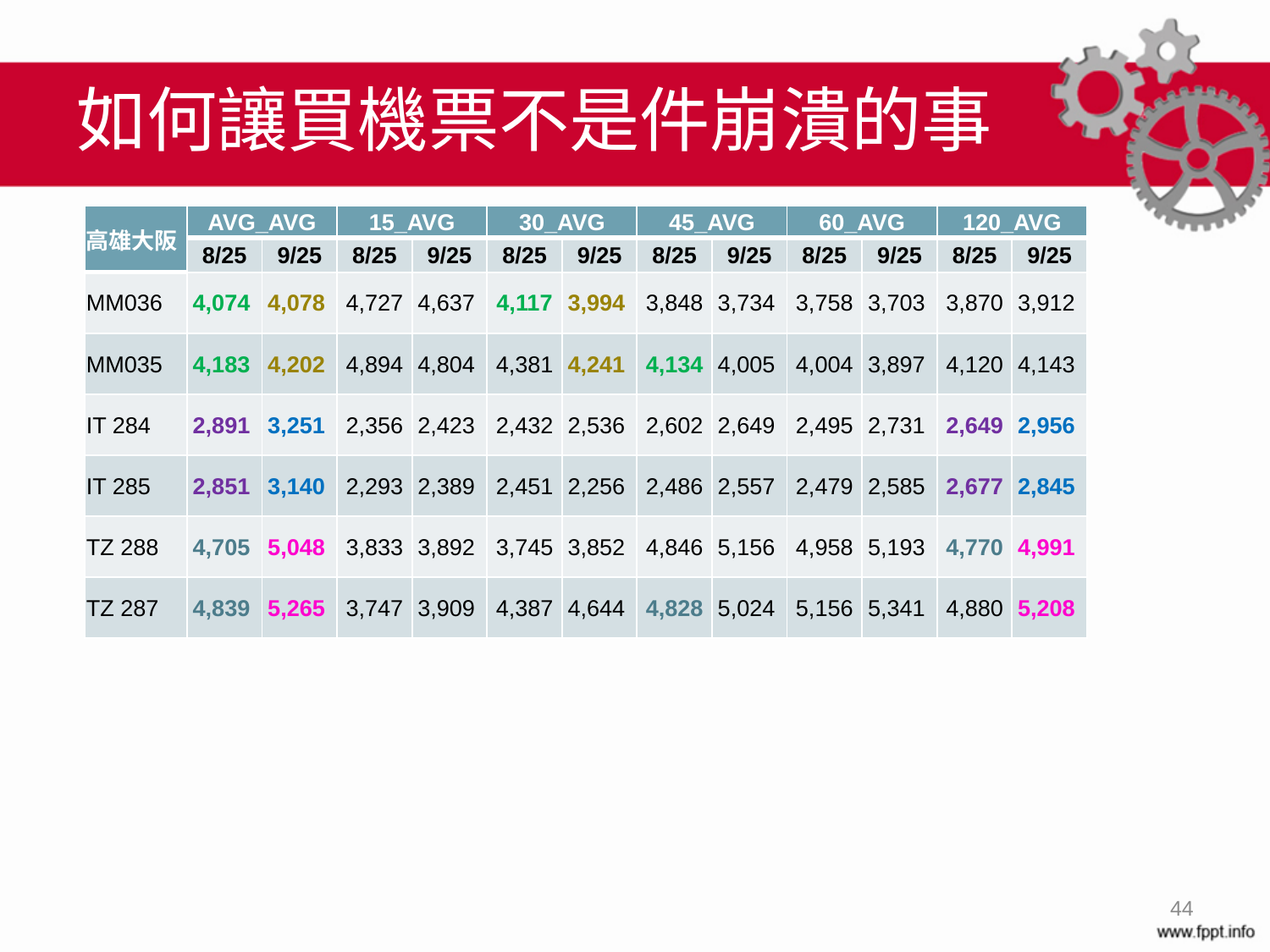

# 如何讓買機票不是件崩潰的事
| 高雄大阪 | AVG\_AVG |  | 15\_AVG |  | 30\_AVG |  | 45\_AVG |  | 60\_AVG |  | 120\_AVG |  |
| --- | --- | --- | --- | --- | --- | --- | --- | --- | --- | --- | --- | --- |
|  | 8/25 | 9/25 | 8/25 | 9/25 | 8/25 | 9/25 | 8/25 | 9/25 | 8/25 | 9/25 | 8/25 | 9/25 |
| MM036 | 4,074 | 4,078 | 4,727 | 4,637 | 4,117 | 3,994 | 3,848 | 3,734 | 3,758 | 3,703 | 3,870 | 3,912 |
| MM035 | 4,183 | 4,202 | 4,894 | 4,804 | 4,381 | 4,241 | 4,134 | 4,005 | 4,004 | 3,897 | 4,120 | 4,143 |
| IT 284 | 2,891 | 3,251 | 2,356 | 2,423 | 2,432 | 2,536 | 2,602 | 2,649 | 2,495 | 2,731 | 2,649 | 2,956 |
| IT 285 | 2,851 | 3,140 | 2,293 | 2,389 | 2,451 | 2,256 | 2,486 | 2,557 | 2,479 | 2,585 | 2,677 | 2,845 |
| TZ 288 | 4,705 | 5,048 | 3,833 | 3,892 | 3,745 | 3,852 | 4,846 | 5,156 | 4,958 | 5,193 | 4,770 | 4,991 |
| TZ 287 | 4,839 | 5,265 | 3,747 | 3,909 | 4,387 | 4,644 | 4,828 | 5,024 | 5,156 | 5,341 | 4,880 | 5,208 |
44